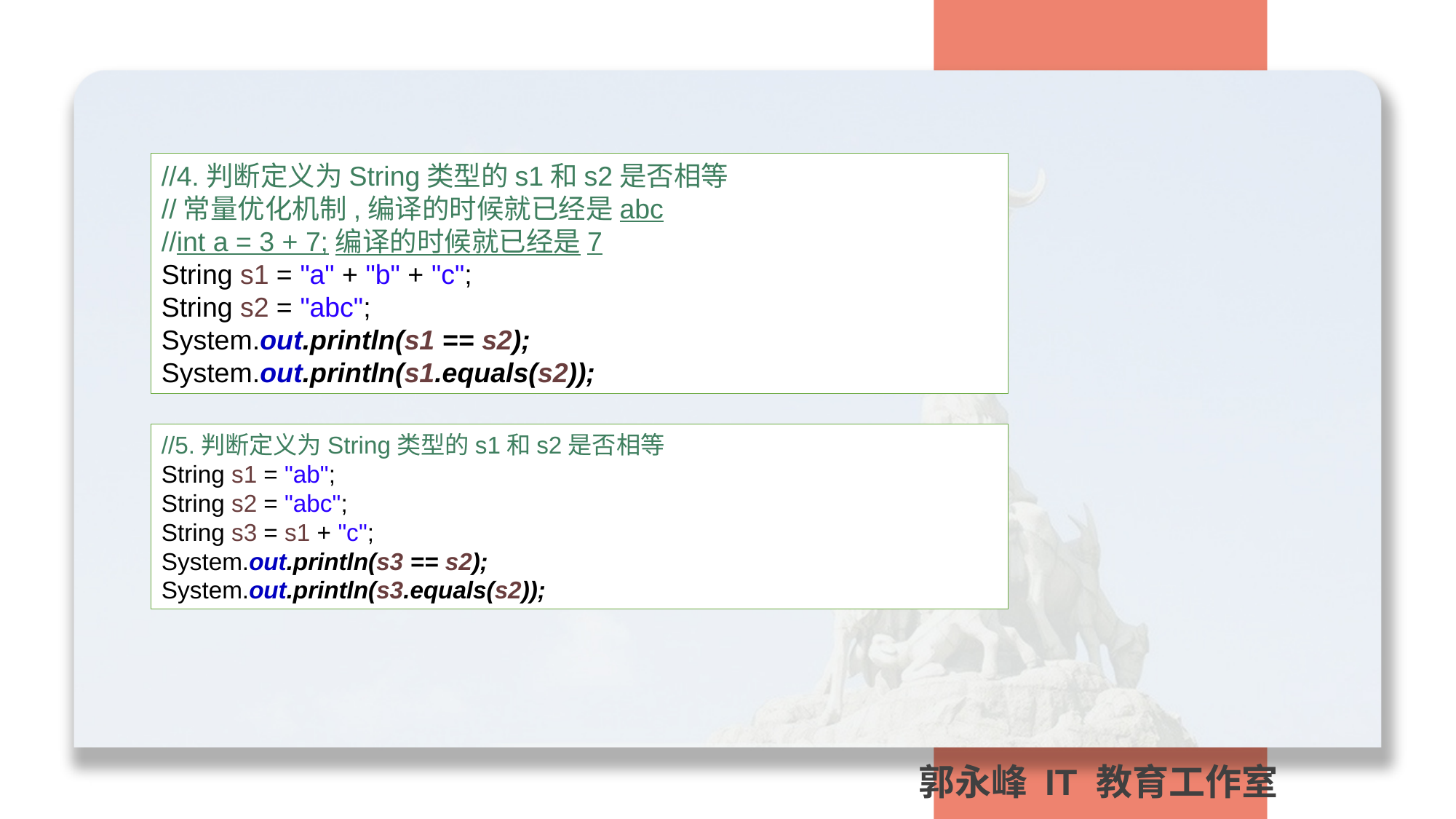

//4.判断定义为String类型的s1和s2是否相等
//常量优化机制,编译的时候就已经是abc
//int a = 3 + 7;编译的时候就已经是7
String s1 = "a" + "b" + "c";
String s2 = "abc";
System.out.println(s1 == s2);
System.out.println(s1.equals(s2));
//5.判断定义为String类型的s1和s2是否相等
String s1 = "ab";
String s2 = "abc";
String s3 = s1 + "c";
System.out.println(s3 == s2);
System.out.println(s3.equals(s2));